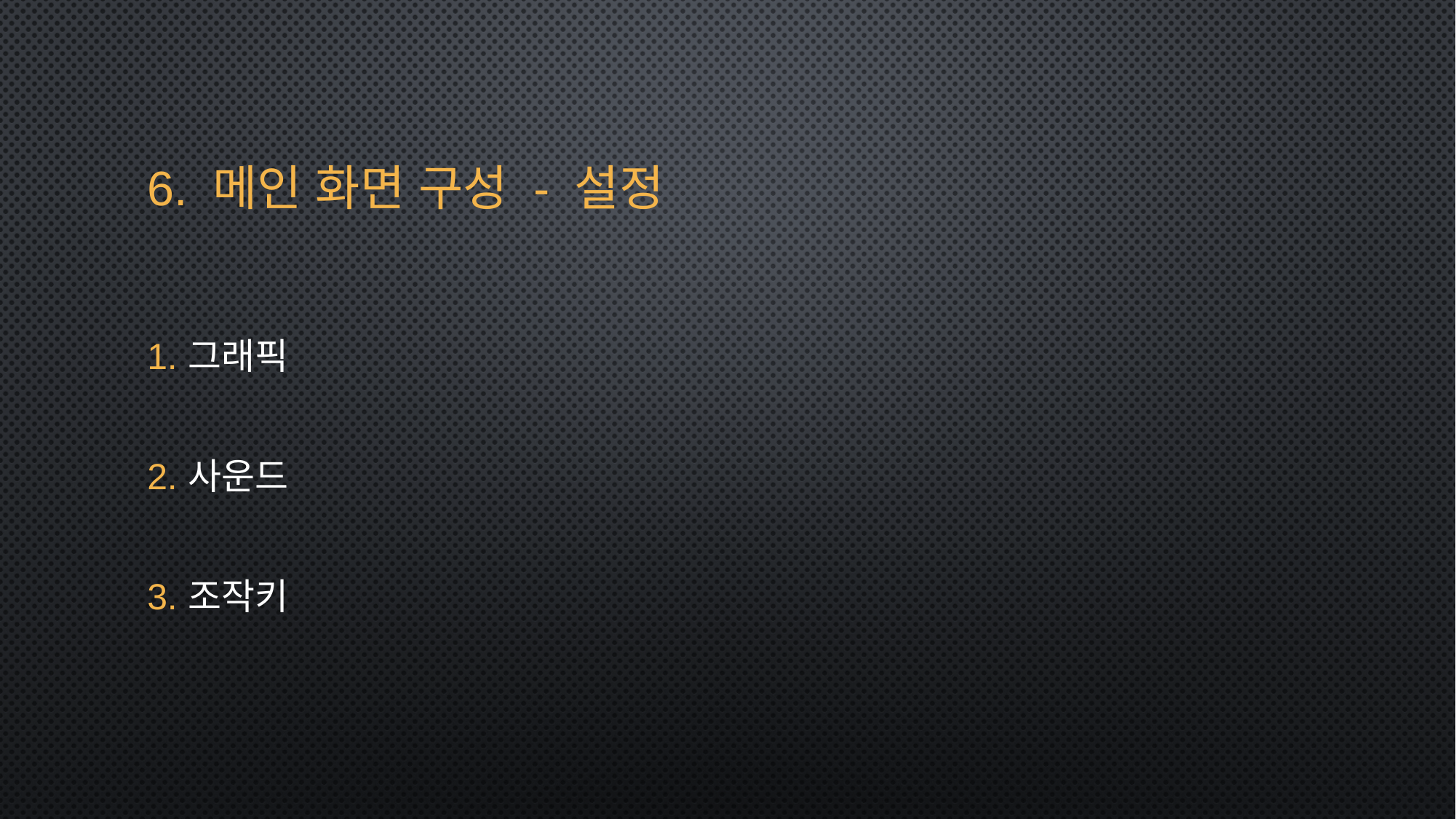

# 6. 메인 화면 구성 - 설정
그래픽

사운드

조작키